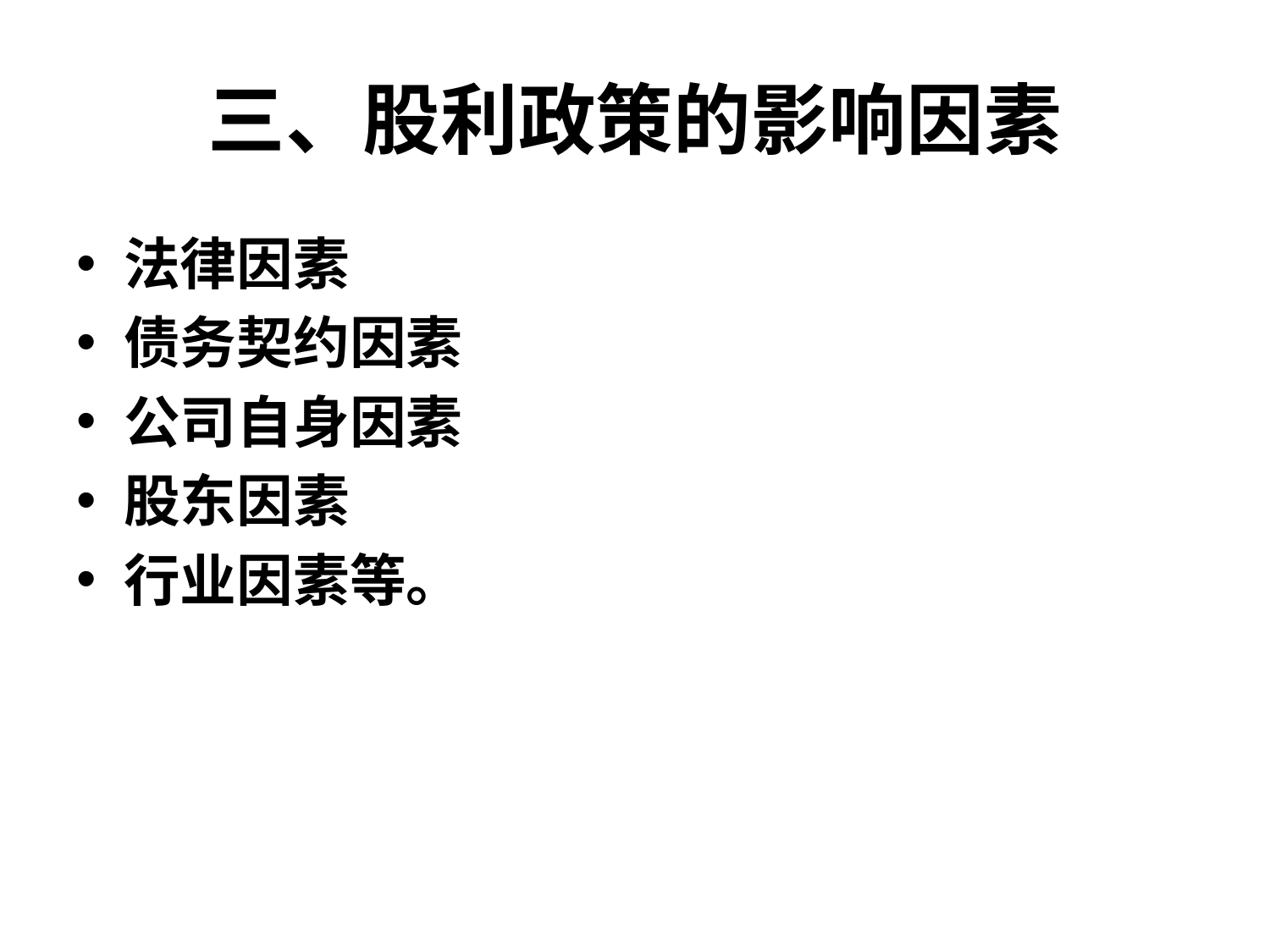

三、股利政策的影响因素
法律因素
债务契约因素
公司自身因素
股东因素
行业因素等。